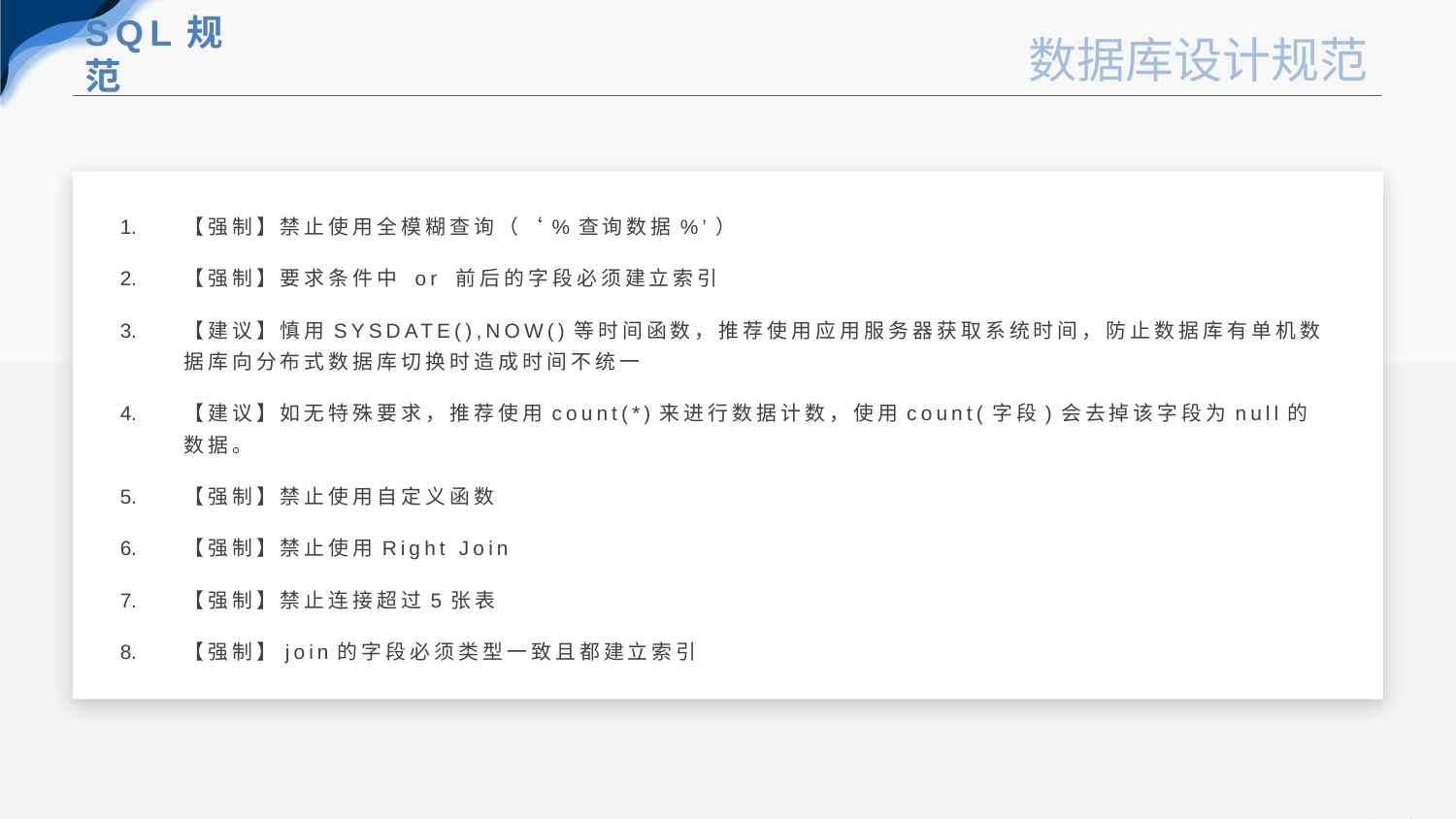

SQL规范
2
【强制】禁止使用全模糊查询（‘%查询数据%’）
【强制】要求条件中 or 前后的字段必须建立索引
【建议】慎用SYSDATE(),NOW()等时间函数，推荐使用应用服务器获取系统时间，防止数据库有单机数据库向分布式数据库切换时造成时间不统一
【建议】如无特殊要求，推荐使用count(*)来进行数据计数，使用count(字段)会去掉该字段为null的数据。
【强制】禁止使用自定义函数
【强制】禁止使用Right Join
【强制】禁止连接超过5张表
【强制】join的字段必须类型一致且都建立索引